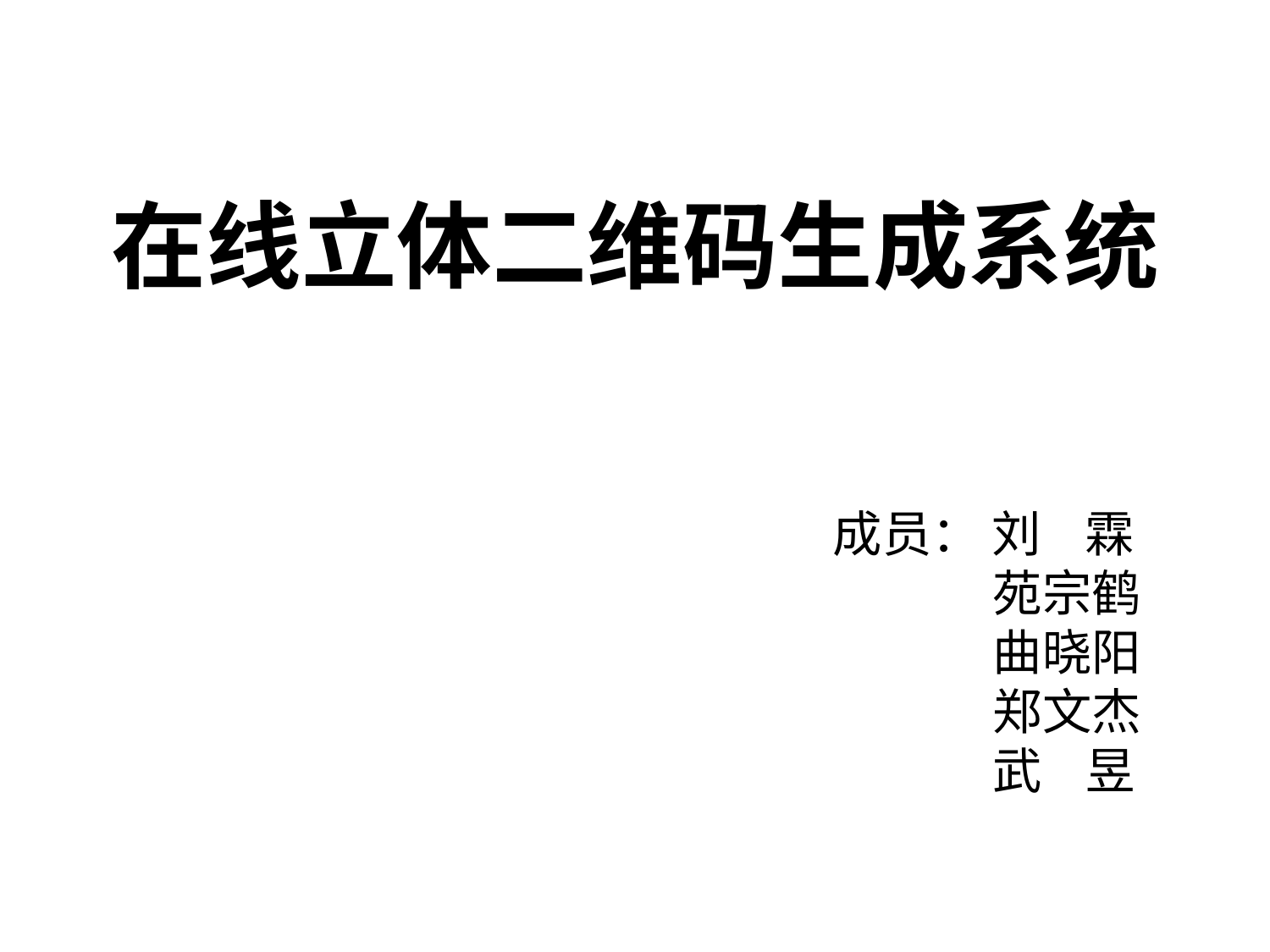

在线立体二维码生成系统

						  成员： 刘    霖
             						     苑宗鹤
             						     曲晓阳
             						     郑文杰
            						     武    昱